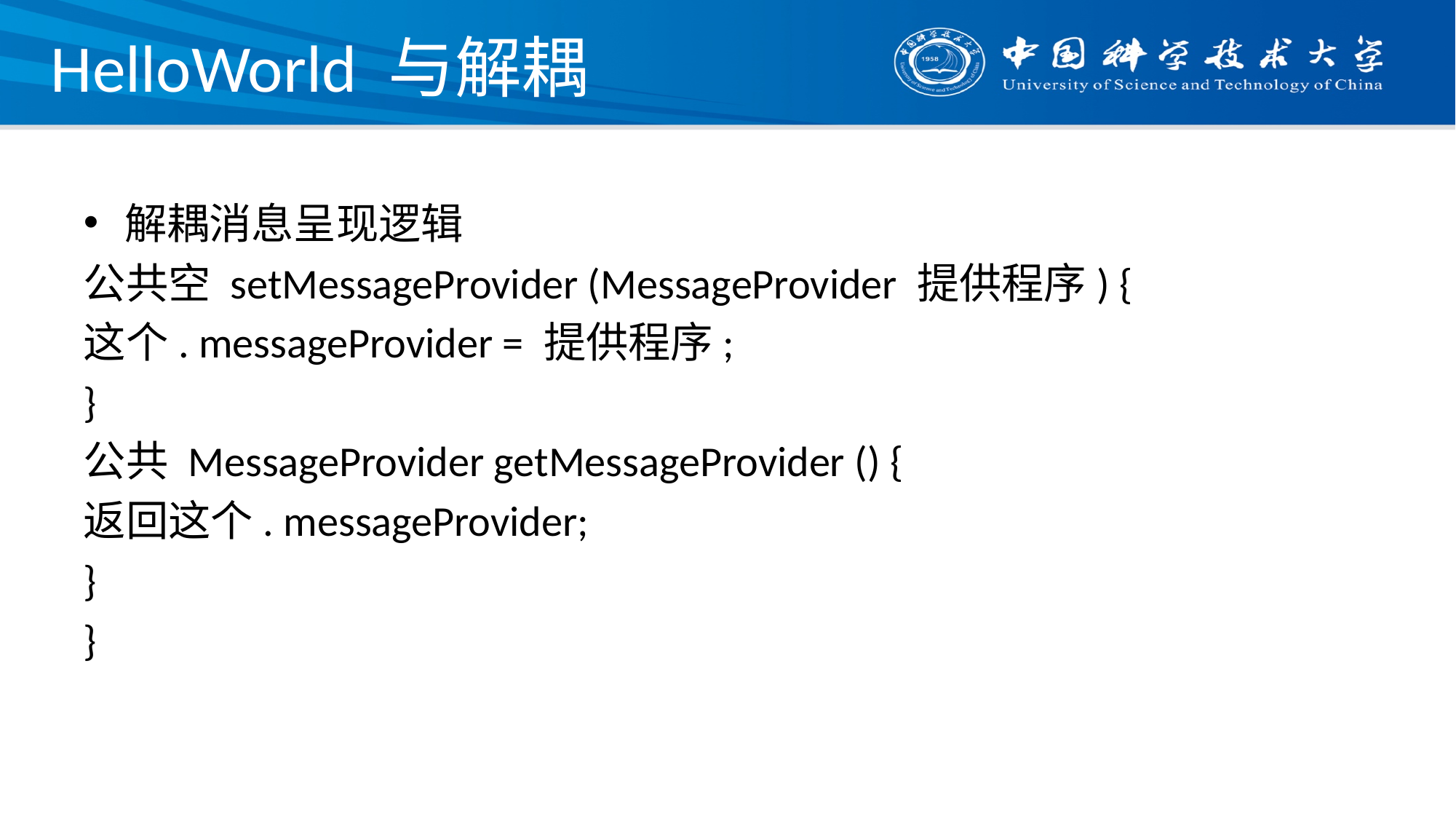

# HelloWorld 与解耦
解耦消息呈现逻辑
公共空 setMessageProvider (MessageProvider 提供程序) {
这个. messageProvider = 提供程序;
}
公共 MessageProvider getMessageProvider () {
返回这个. messageProvider;
}
}